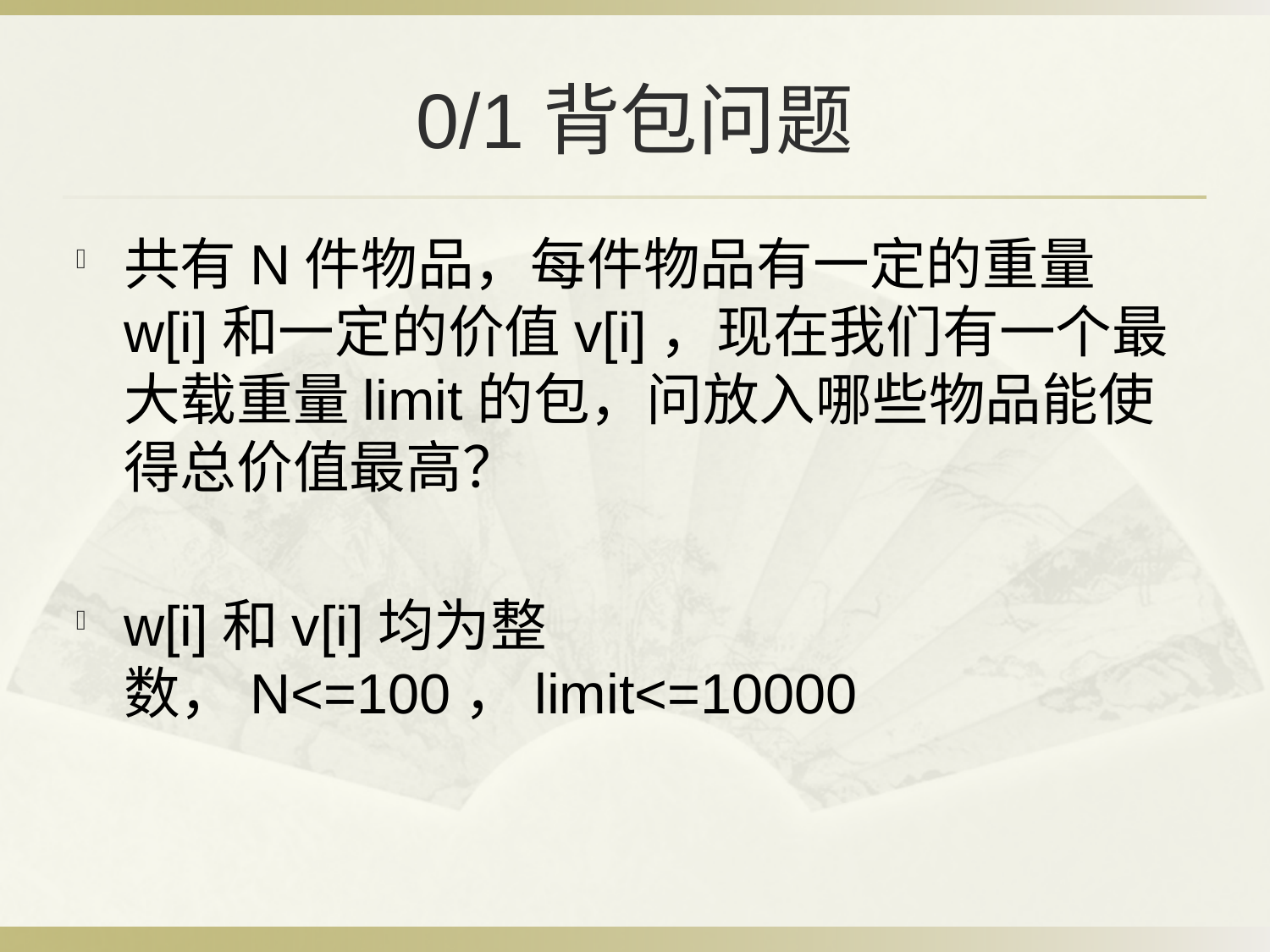

# 0/1背包问题
共有N件物品，每件物品有一定的重量w[i]和一定的价值v[i]，现在我们有一个最大载重量limit的包，问放入哪些物品能使得总价值最高？

w[i]和v[i]均为整数，N<=100，limit<=10000